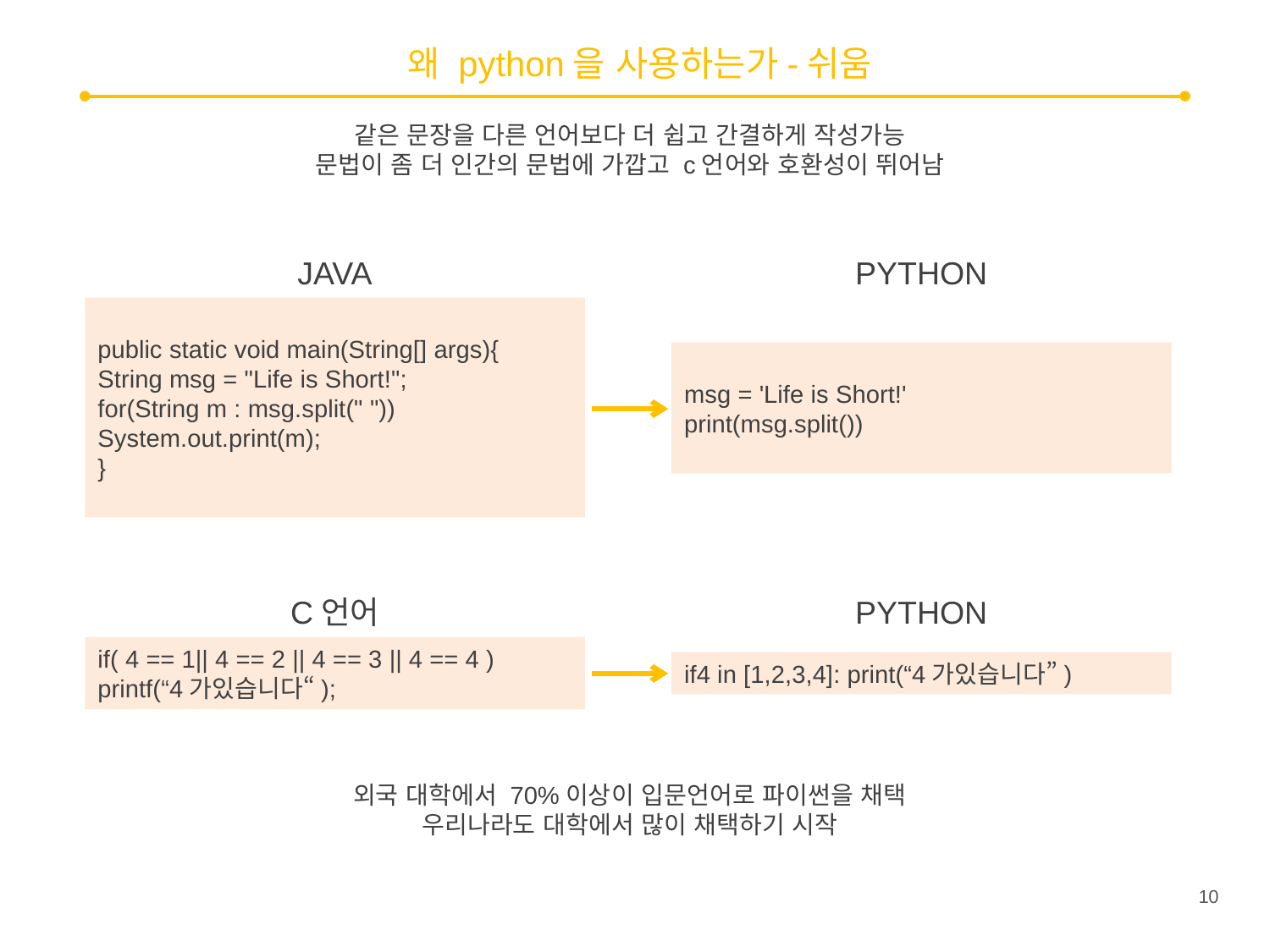

# 왜 python을 사용하는가-쉬움
같은 문장을 다른 언어보다 더 쉽고 간결하게 작성가능
문법이 좀 더 인간의 문법에 가깝고 c언어와 호환성이 뛰어남
JAVA
PYTHON

public static void main(String[] args){
String msg = "Life is Short!";
for(String m : msg.split(" "))
System.out.print(m);
}

msg = 'Life is Short!'
print(msg.split())

C언어
PYTHON
if( 4 == 1|| 4 == 2 || 4 == 3 || 4 == 4 )
printf(“4가있습니다“);
if4 in [1,2,3,4]: print(“4가있습니다”)
외국 대학에서 70%이상이 입문언어로 파이썬을 채택
우리나라도 대학에서 많이 채택하기 시작